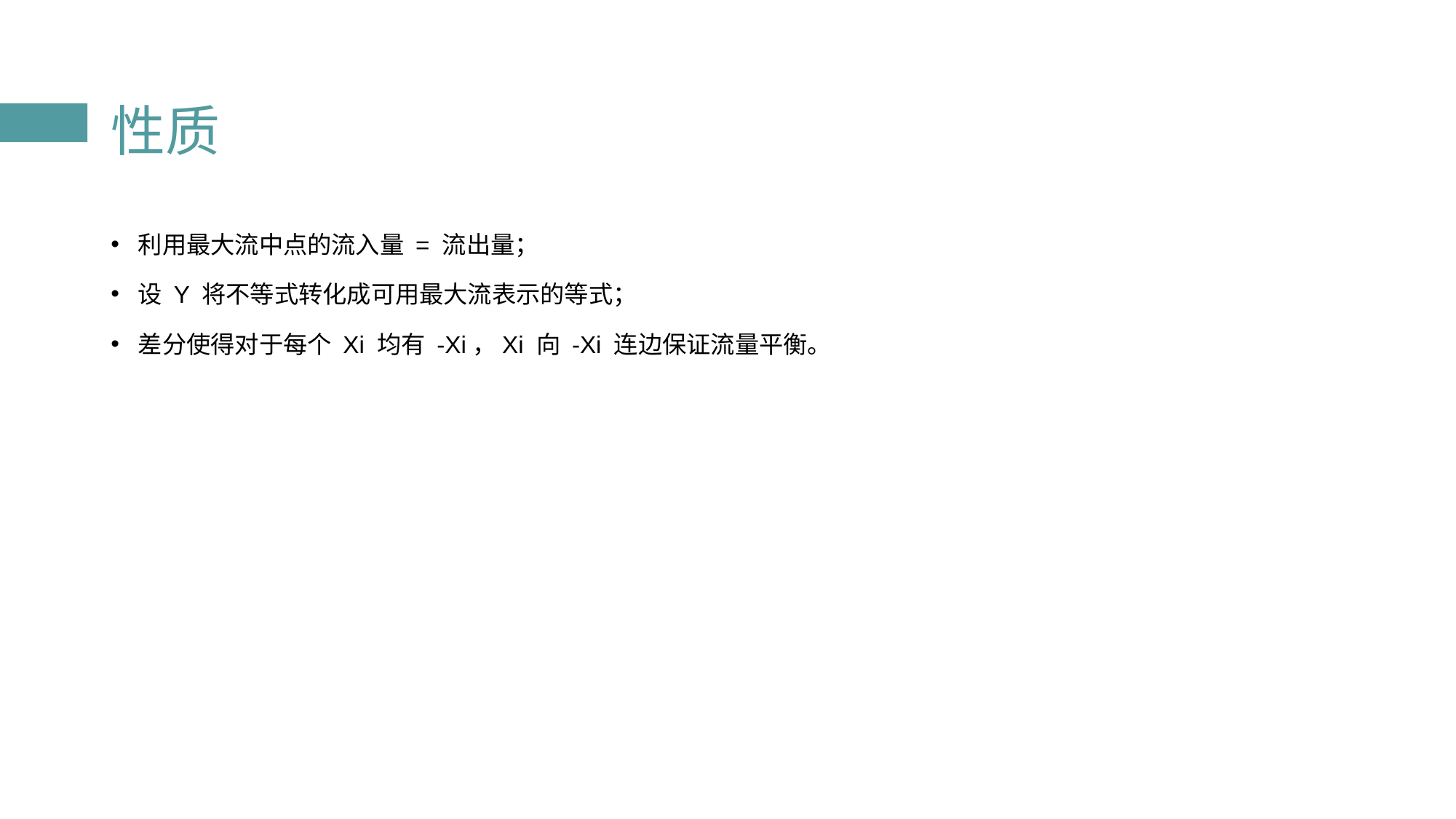

# 性质
利用最大流中点的流入量 = 流出量；
设 Y 将不等式转化成可用最大流表示的等式；
差分使得对于每个 Xi 均有 -Xi，Xi 向 -Xi 连边保证流量平衡。